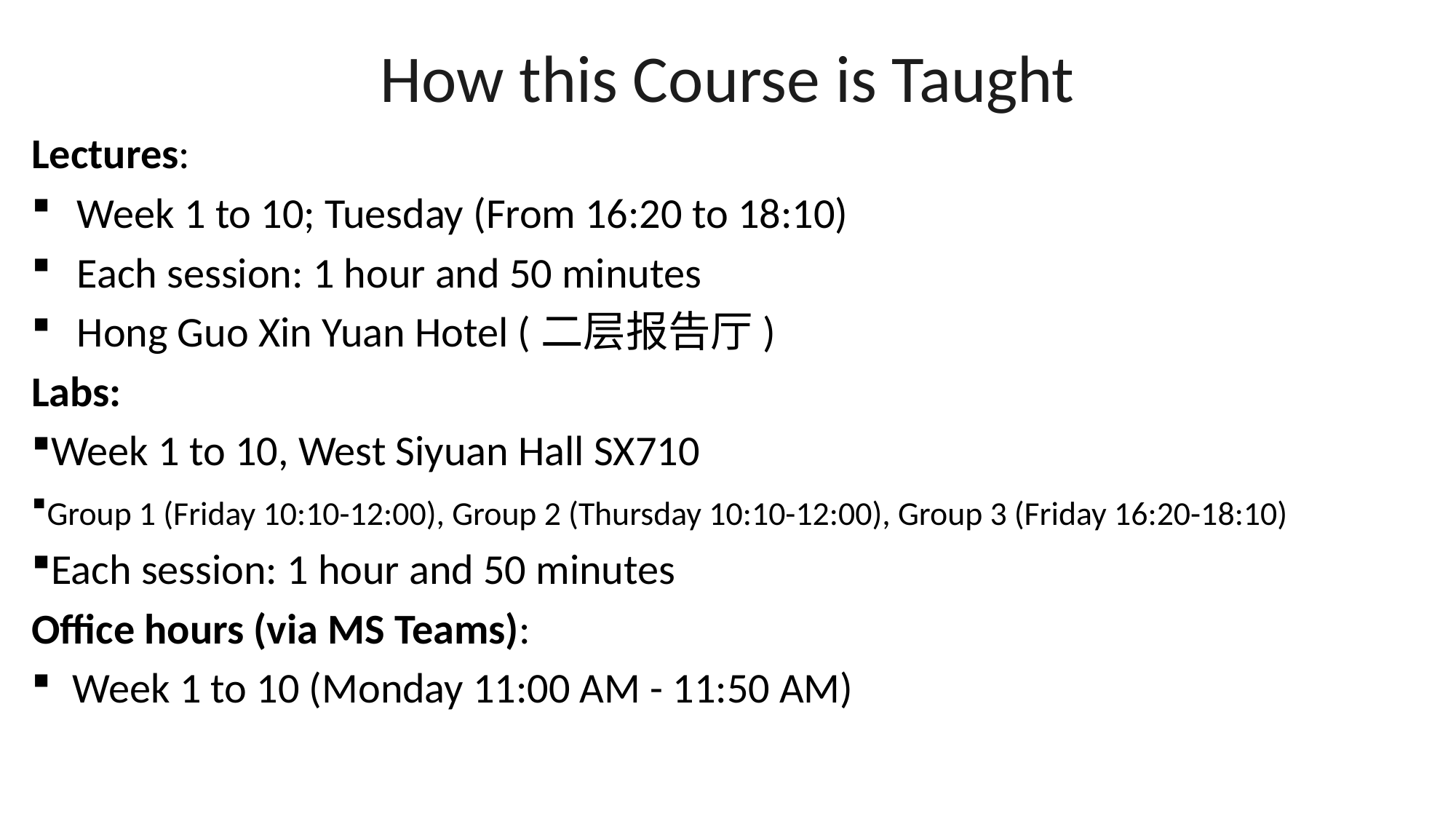

# How this Course is Taught
Lectures:
Week 1 to 10; Tuesday (From 16:20 to 18:10)
Each session: 1 hour and 50 minutes
Hong Guo Xin Yuan Hotel (二层报告厅)
Labs:
Week 1 to 10, West Siyuan Hall SX710
Group 1 (Friday 10:10-12:00), Group 2 (Thursday 10:10-12:00), Group 3 (Friday 16:20-18:10)
Each session: 1 hour and 50 minutes
Office hours (via MS Teams):
Week 1 to 10 (Monday 11:00 AM - 11:50 AM)